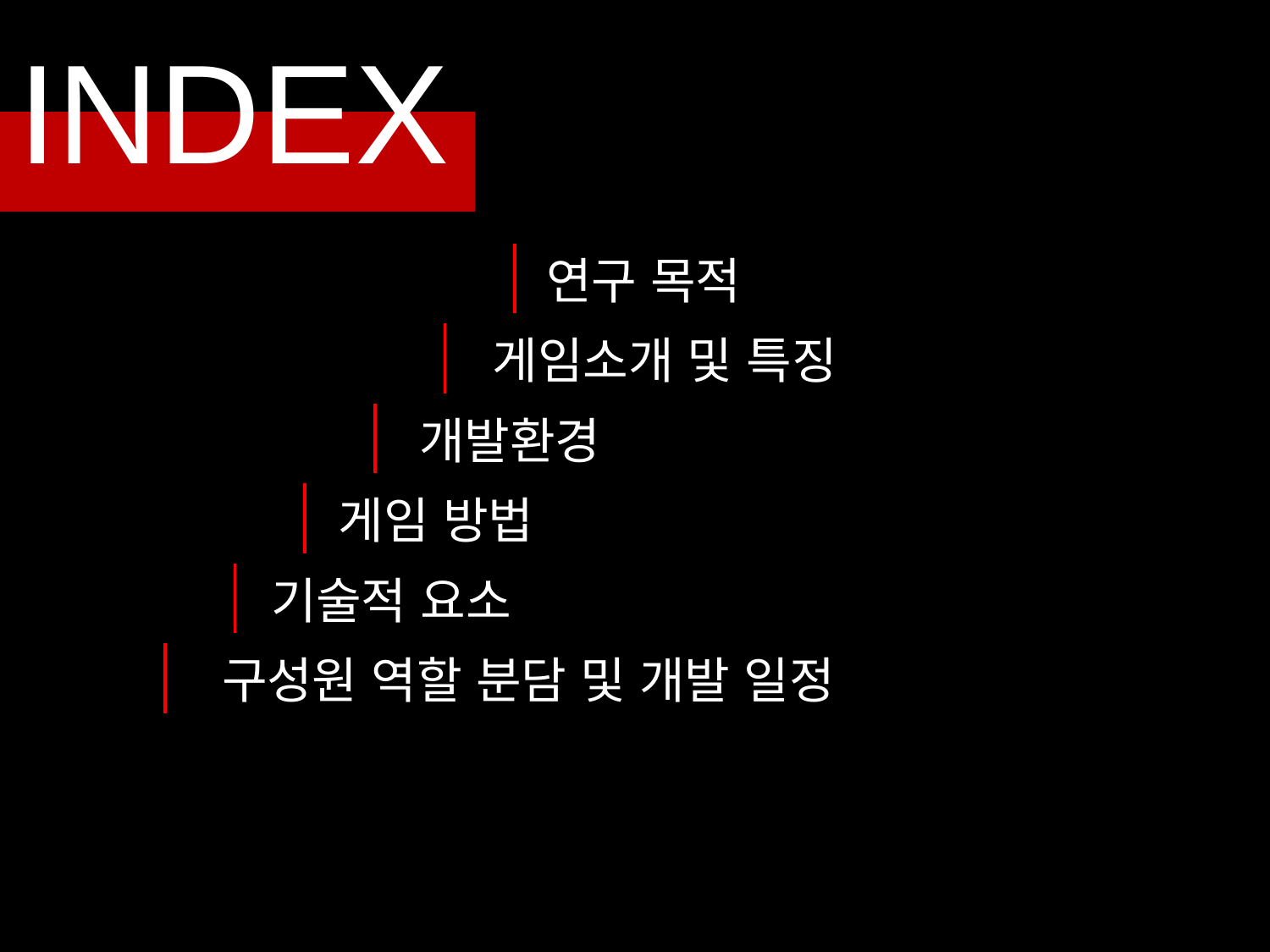

INDEX

연구 목적
게임소개 및 특징
개발환경
게임 방법
기술적 요소
구성원 역할 분담 및 개발 일정